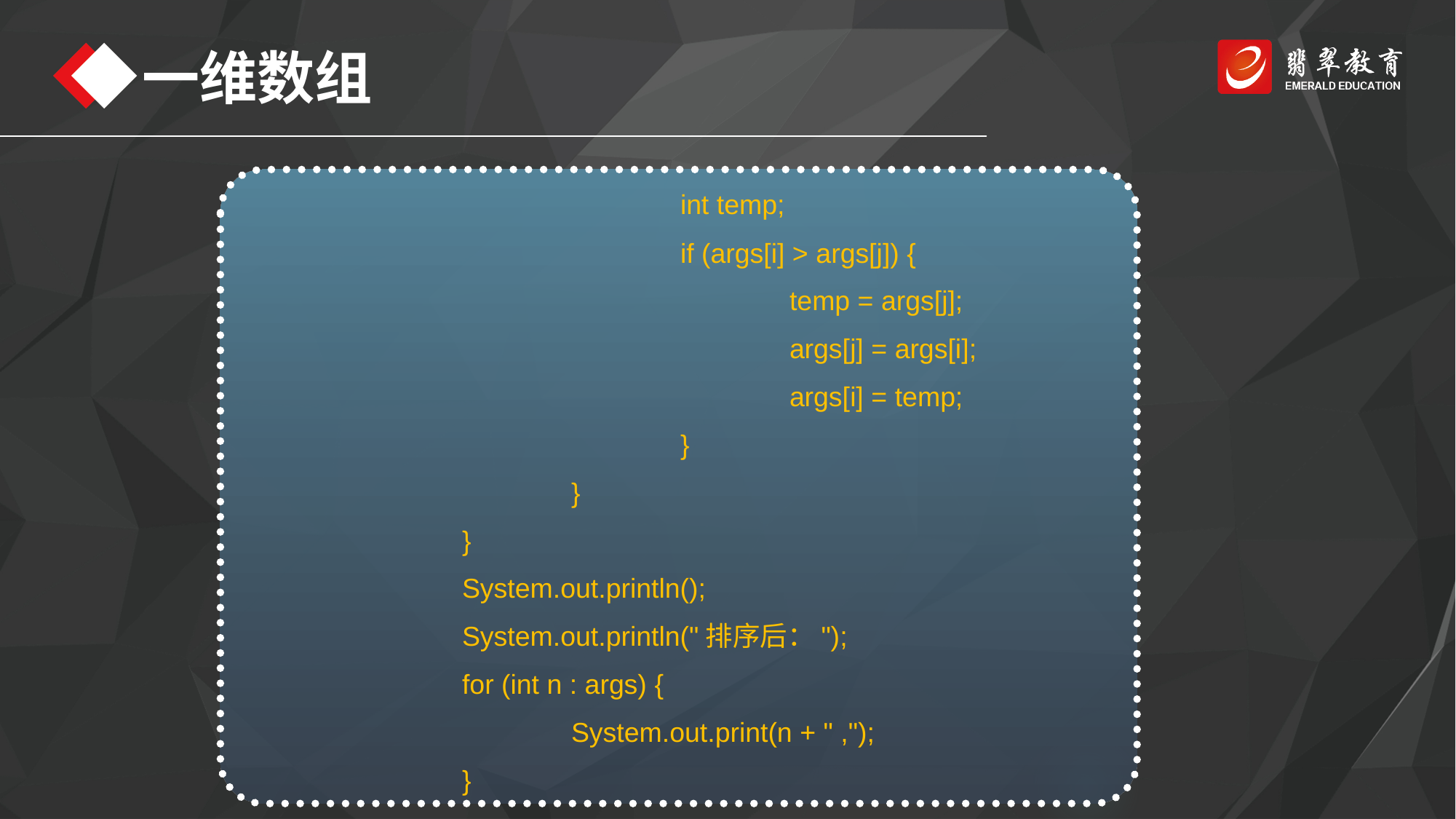

一维数组
				int temp;
				if (args[i] > args[j]) {
					temp = args[j];
					args[j] = args[i];
					args[i] = temp;
				}
			}
		}
		System.out.println();
		System.out.println("排序后：");
		for (int n : args) {
			System.out.print(n + " ,");
		}